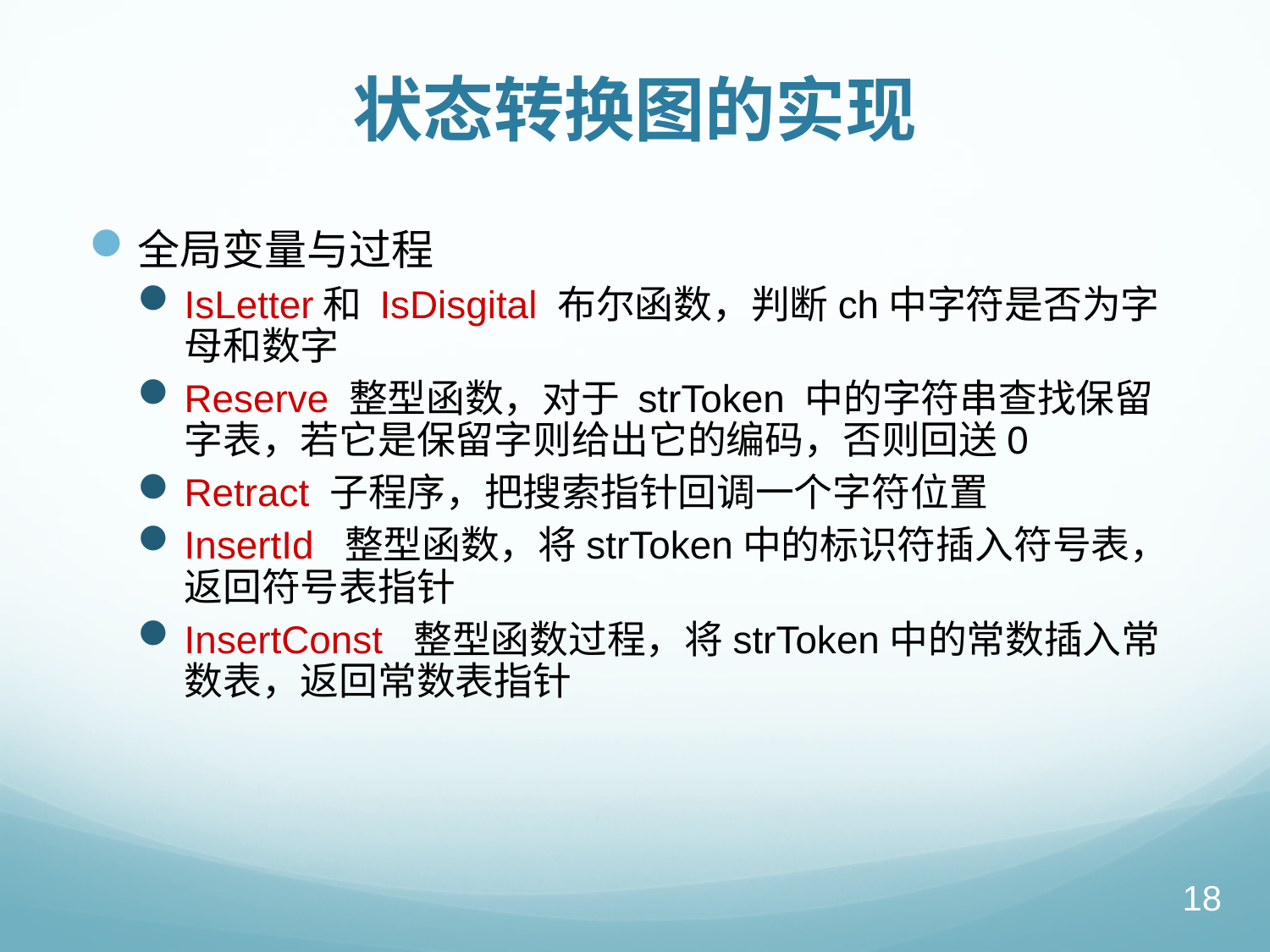

# 状态转换图的实现

全局变量与过程
IsLetter和 IsDisgital 布尔函数，判断ch中字符是否为字母和数字
Reserve 整型函数，对于 strToken 中的字符串查找保留字表，若它是保留字则给出它的编码，否则回送0
Retract 子程序，把搜索指针回调一个字符位置
InsertId  整型函数，将strToken中的标识符插入符号表，返回符号表指针
InsertConst  整型函数过程，将strToken中的常数插入常数表，返回常数表指针
18